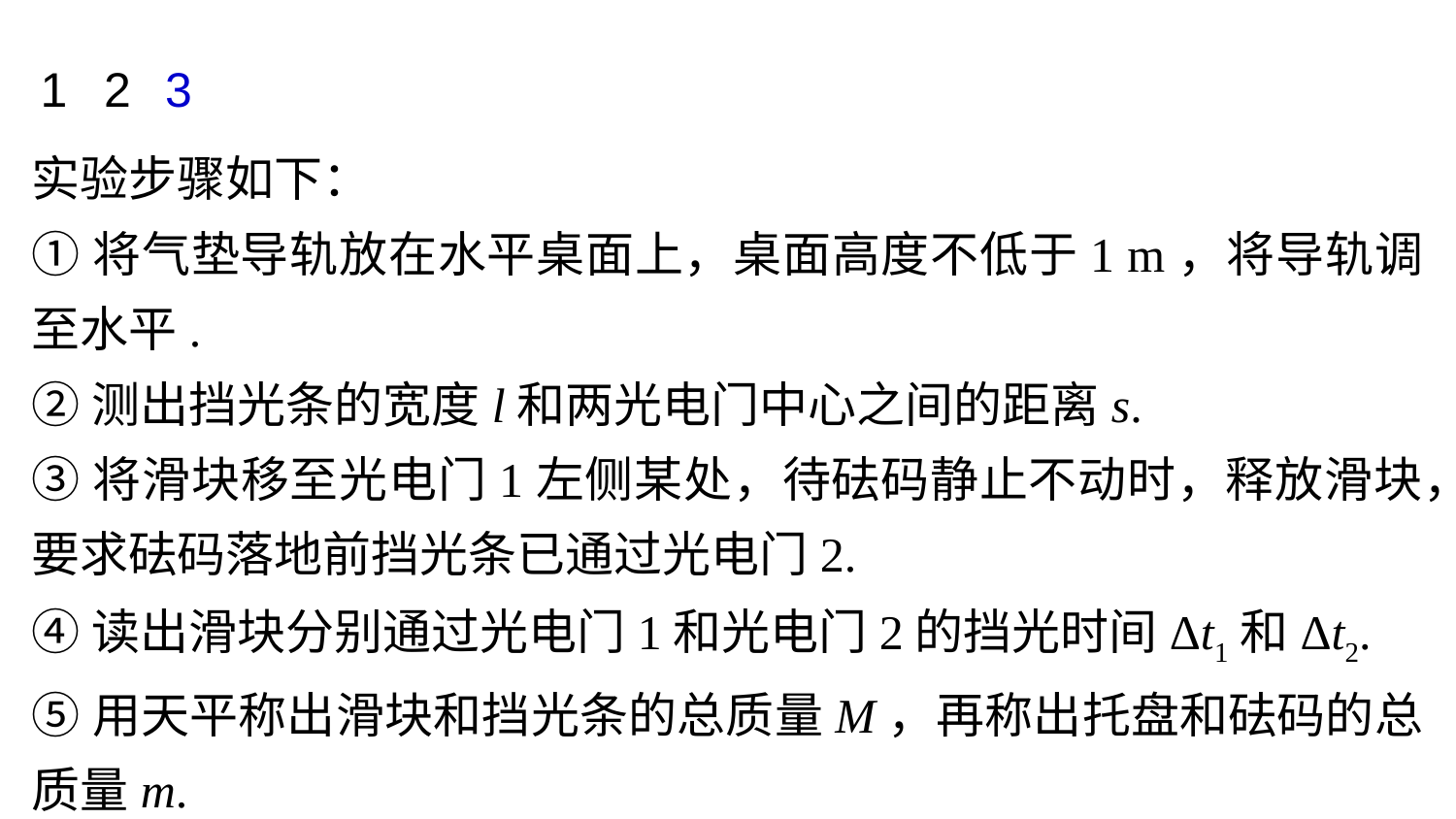

1
2
3
实验步骤如下：
①将气垫导轨放在水平桌面上，桌面高度不低于1 m，将导轨调至水平.
②测出挡光条的宽度l和两光电门中心之间的距离s.
③将滑块移至光电门1左侧某处，待砝码静止不动时，释放滑块，要求砝码落地前挡光条已通过光电门2.
④读出滑块分别通过光电门1和光电门2的挡光时间Δt1和Δt2.
⑤用天平称出滑块和挡光条的总质量M，再称出托盘和砝码的总质量m.